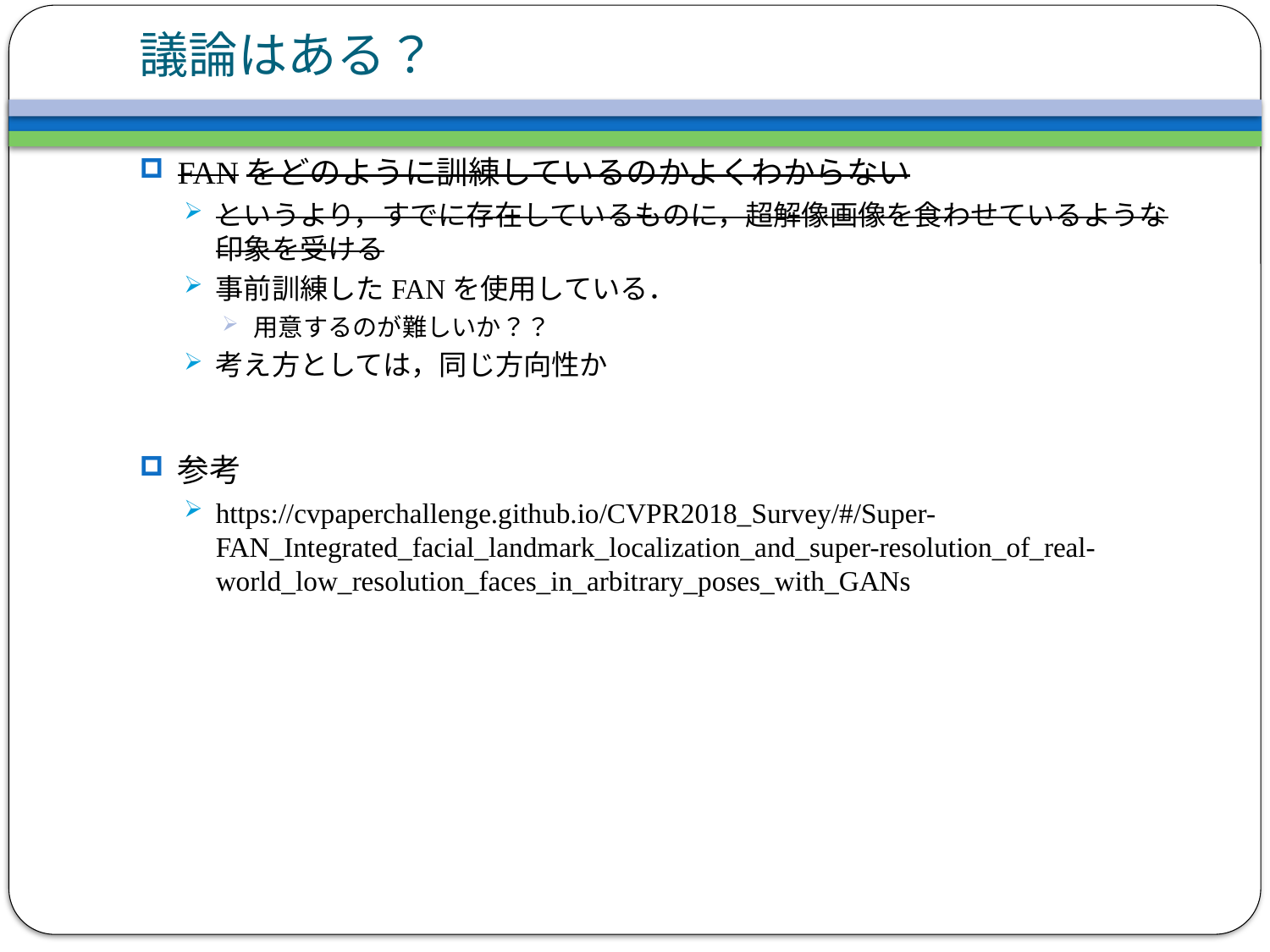

# 議論はある？
FANをどのように訓練しているのかよくわからない
というより，すでに存在しているものに，超解像画像を食わせているような印象を受ける
事前訓練したFANを使用している．
用意するのが難しいか？？
考え方としては，同じ方向性か

参考
https://cvpaperchallenge.github.io/CVPR2018_Survey/#/Super-FAN_Integrated_facial_landmark_localization_and_super-resolution_of_real-world_low_resolution_faces_in_arbitrary_poses_with_GANs